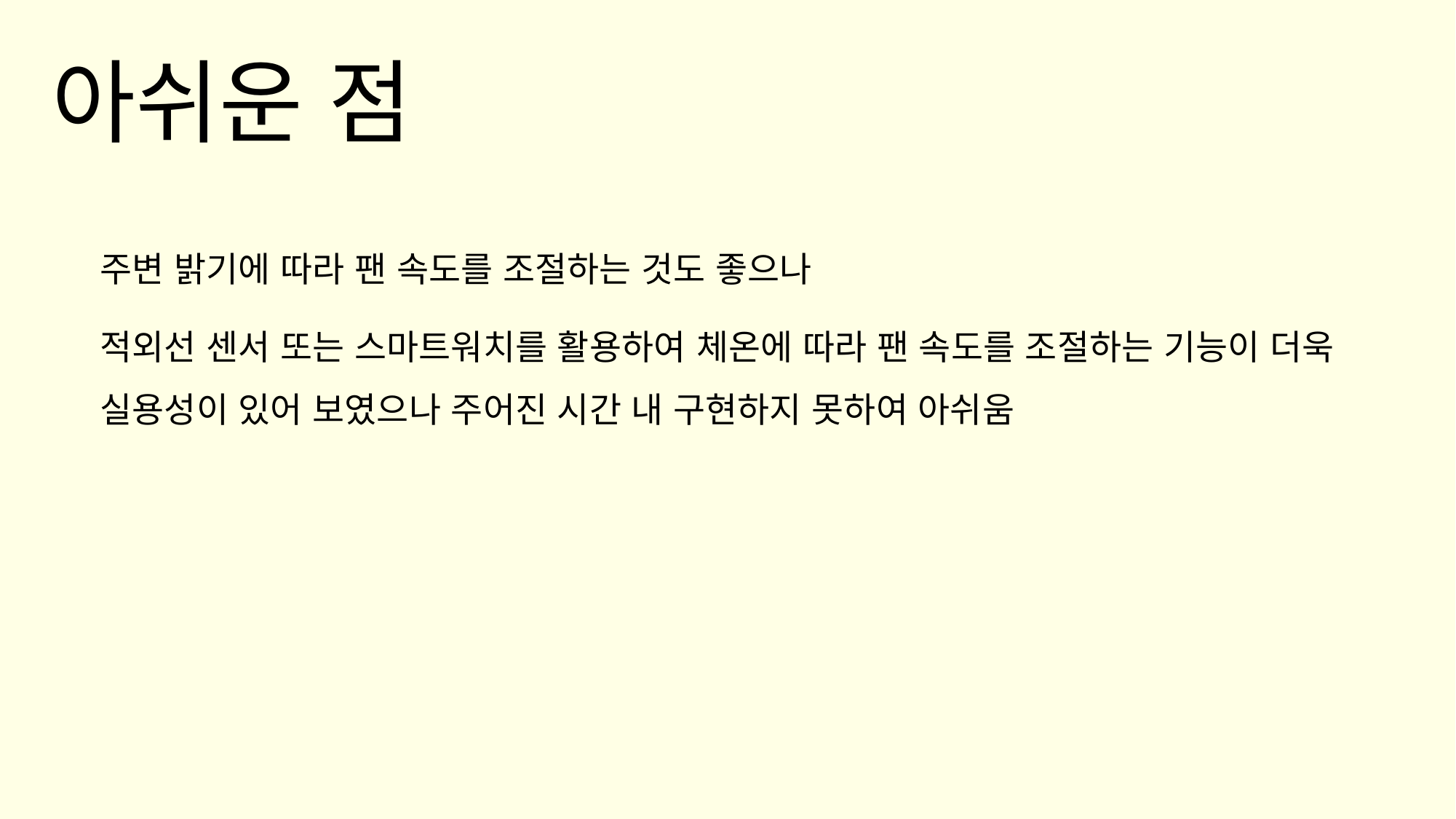

# 아쉬운 점
주변 밝기에 따라 팬 속도를 조절하는 것도 좋으나
적외선 센서 또는 스마트워치를 활용하여 체온에 따라 팬 속도를 조절하는 기능이 더욱 실용성이 있어 보였으나 주어진 시간 내 구현하지 못하여 아쉬움